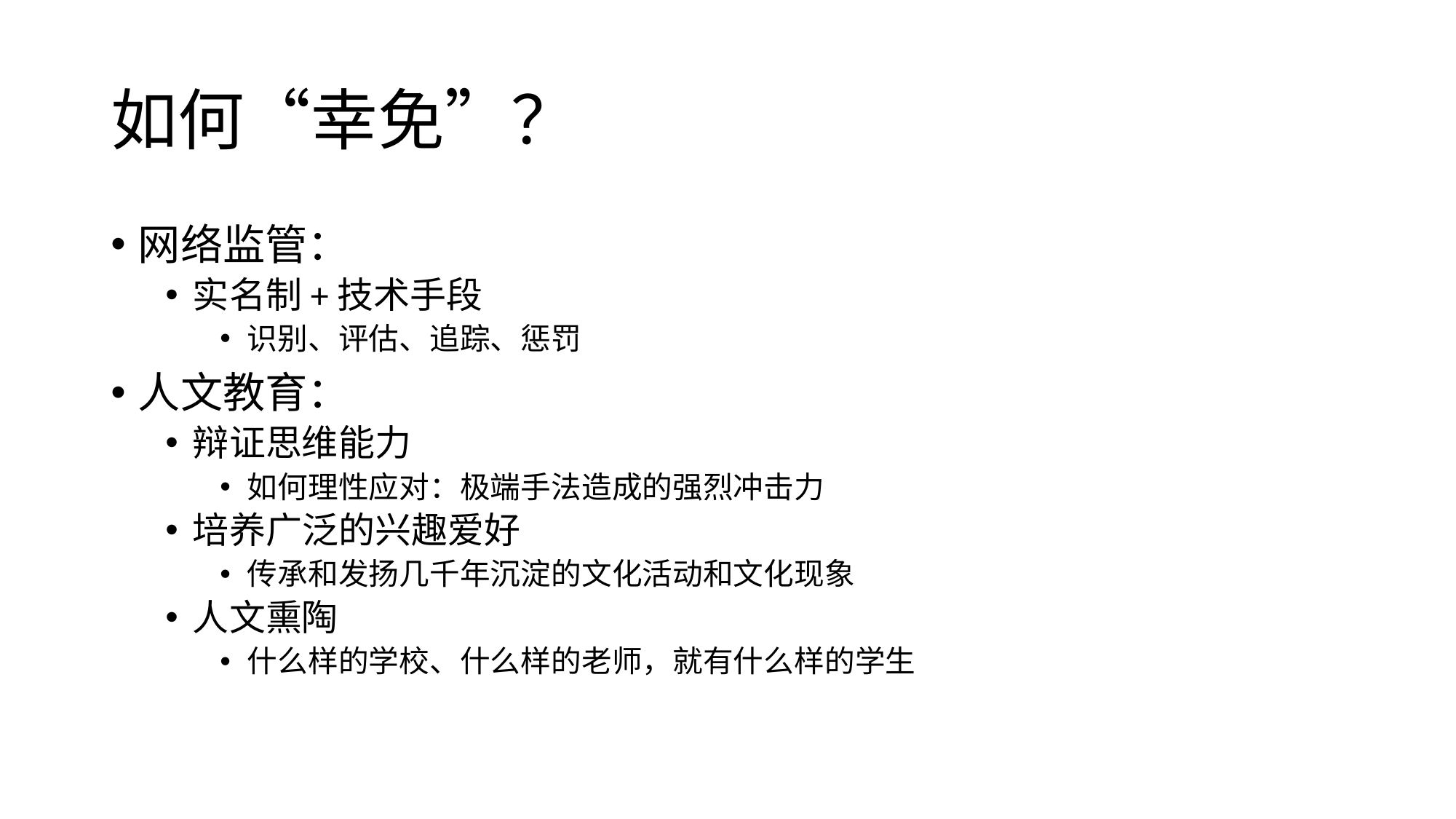

# 如何“幸免”？
网络监管：
实名制+技术手段
识别、评估、追踪、惩罚
人文教育：
辩证思维能力
如何理性应对：极端手法造成的强烈冲击力
培养广泛的兴趣爱好
传承和发扬几千年沉淀的文化活动和文化现象
人文熏陶
什么样的学校、什么样的老师，就有什么样的学生